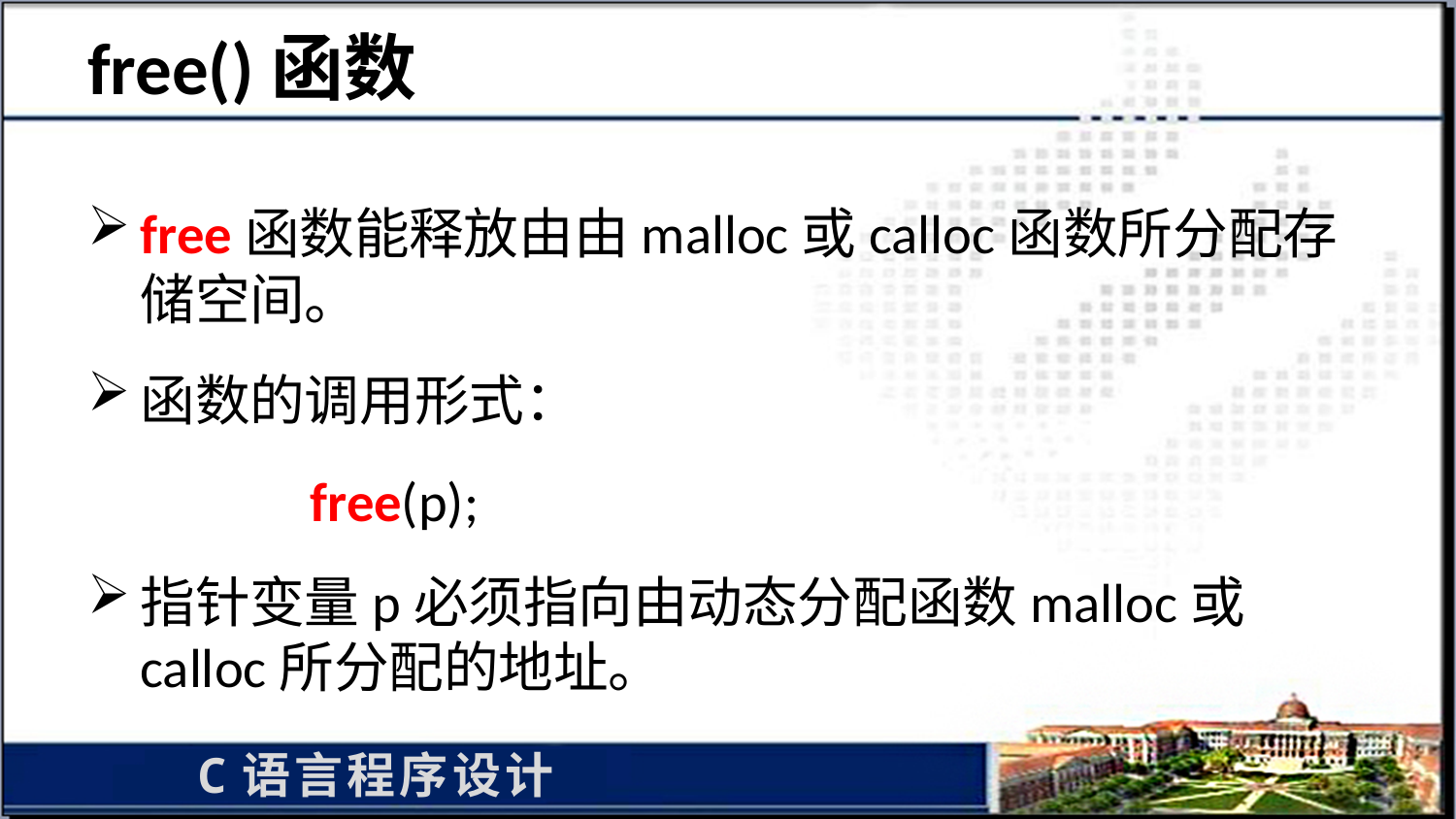

# free()函数
free函数能释放由由malloc或calloc函数所分配存储空间。
函数的调用形式：
                  free(p);
指针变量p必须指向由动态分配函数malloc或calloc所分配的地址。